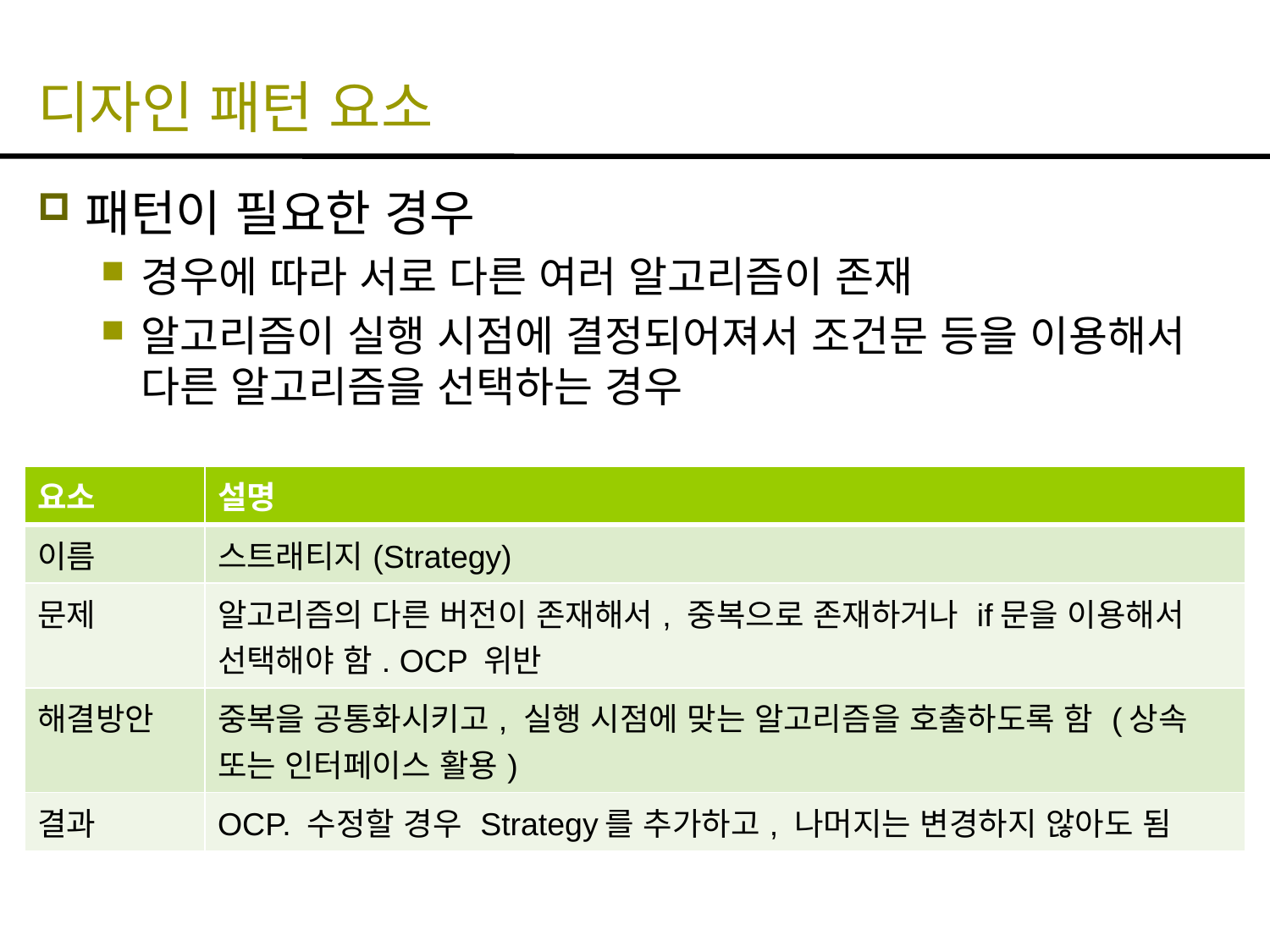

# 디자인 패턴 요소
패턴이 필요한 경우
경우에 따라 서로 다른 여러 알고리즘이 존재
알고리즘이 실행 시점에 결정되어져서 조건문 등을 이용해서 다른 알고리즘을 선택하는 경우
| 요소 | 설명 |
| --- | --- |
| 이름 | 스트래티지(Strategy) |
| 문제 | 알고리즘의 다른 버전이 존재해서, 중복으로 존재하거나 if문을 이용해서 선택해야 함. OCP 위반 |
| 해결방안 | 중복을 공통화시키고, 실행 시점에 맞는 알고리즘을 호출하도록 함 (상속 또는 인터페이스 활용) |
| 결과 | OCP. 수정할 경우 Strategy를 추가하고, 나머지는 변경하지 않아도 됨 |